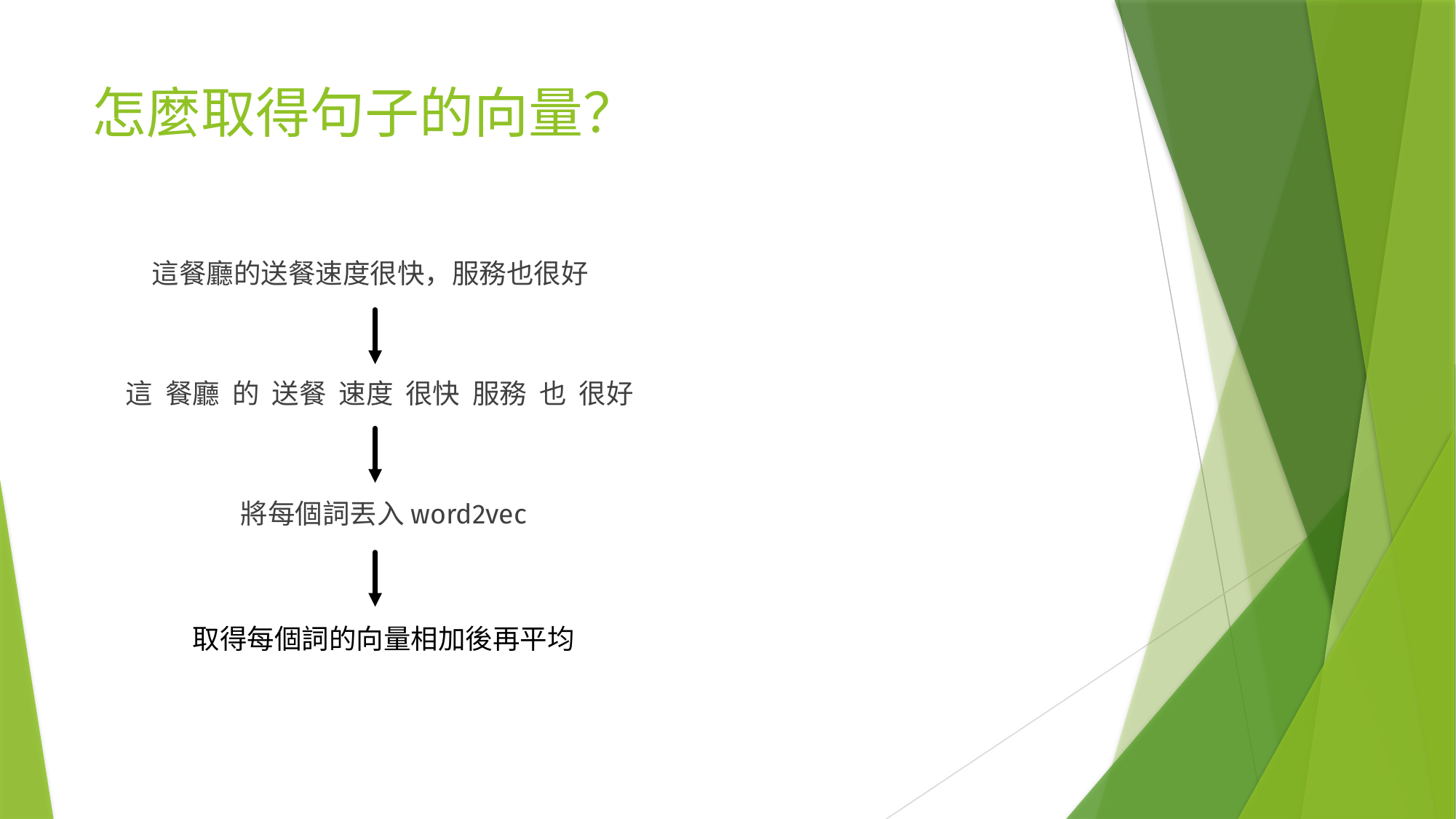

# 怎麼取得句子的向量？
這餐廳的送餐速度很快，服務也很好
這  餐廳  的  送餐  速度  很快  服務  也  很好
將每個詞丟入word2vec
取得每個詞的向量相加後再平均